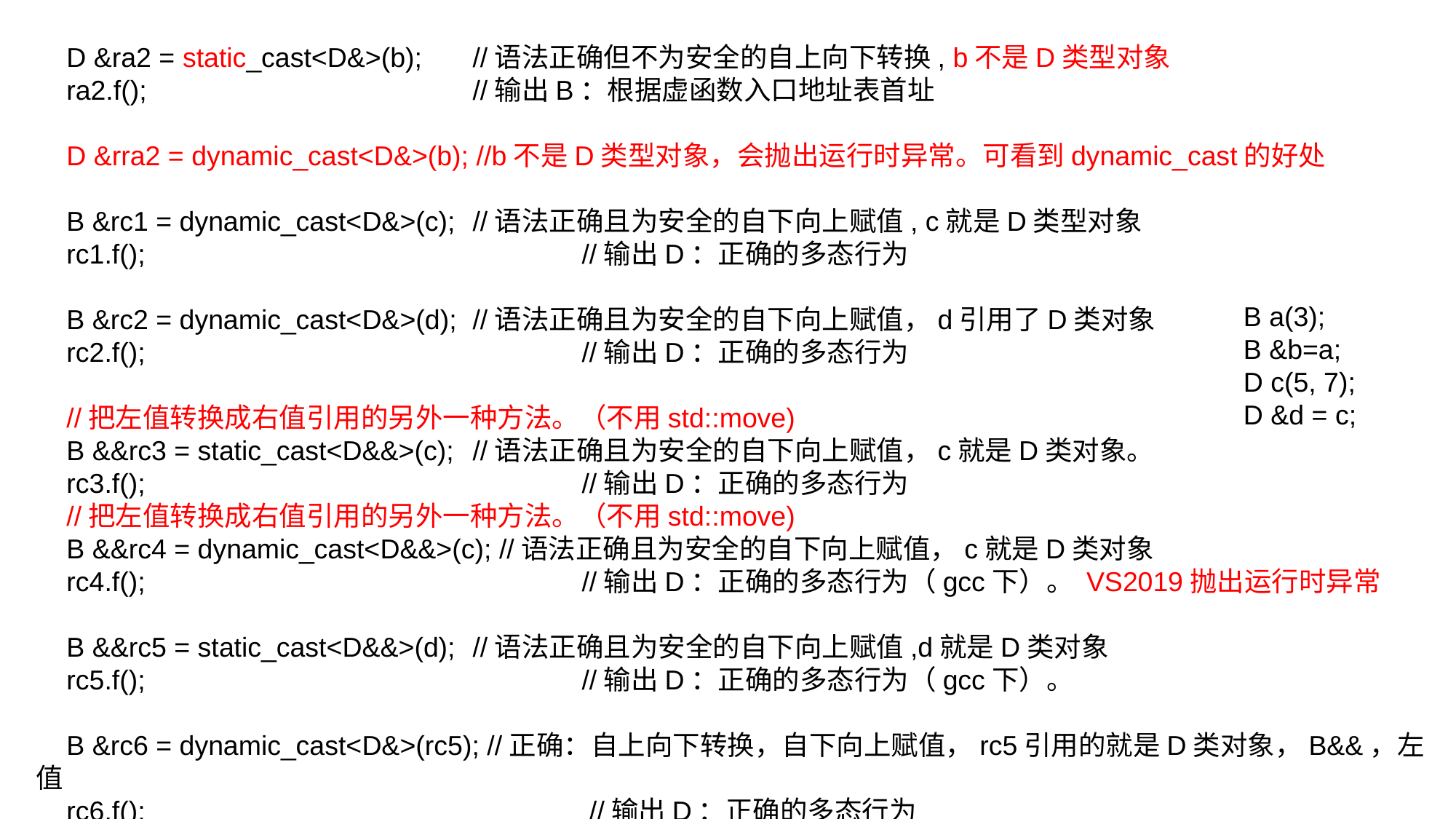

D &ra2 = static_cast<D&>(b);	//语法正确但不为安全的自上向下转换, b不是D类型对象
    ra2.f();			//输出B：根据虚函数入口地址表首址

    D &rra2 = dynamic_cast<D&>(b); //b不是D类型对象，会抛出运行时异常。可看到dynamic_cast的好处

    B &rc1 = dynamic_cast<D&>(c);	//语法正确且为安全的自下向上赋值, c就是D类型对象
    rc1.f();				//输出D：正确的多态行为

    B &rc2 = dynamic_cast<D&>(d);	//语法正确且为安全的自下向上赋值，d引用了D类对象
    rc2.f();				//输出D：正确的多态行为

    //把左值转换成右值引用的另外一种方法。（不用std::move)
    B &&rc3 = static_cast<D&&>(c);	//语法正确且为安全的自下向上赋值，c就是D类对象。
    rc3.f();				//输出D：正确的多态行为
    //把左值转换成右值引用的另外一种方法。（不用std::move)
    B &&rc4 = dynamic_cast<D&&>(c); //语法正确且为安全的自下向上赋值，c就是D类对象
    rc4.f();				//输出D：正确的多态行为（gcc下）。 VS2019抛出运行时异常

    B &&rc5 = static_cast<D&&>(d);	//语法正确且为安全的自下向上赋值,d就是D类对象
    rc5.f();				//输出D：正确的多态行为（gcc下）。

    B &rc6 = dynamic_cast<D&>(rc5); //正确：自上向下转换，自下向上赋值，rc5引用的就是D类对象，B&&，左值
    rc6.f();				 //输出D：正确的多态行为
}
    B a(3);
    B &b=a;
    D c(5, 7);
    D &d = c;